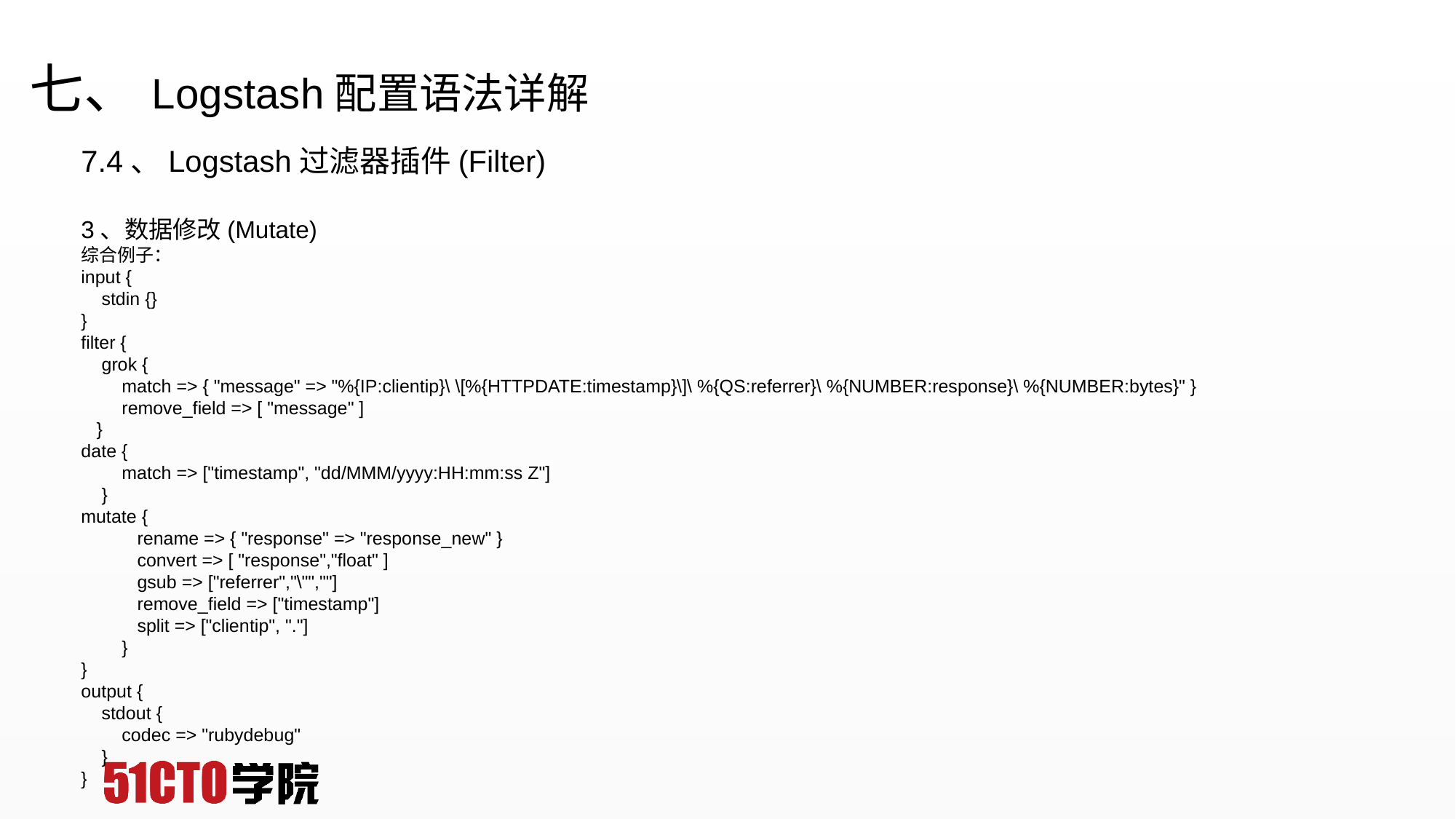

# 七、Logstash配置语法详解
7.4、Logstash过滤器插件(Filter)

3、数据修改(Mutate)
综合例子：
input {
    stdin {}
}
filter {
    grok {
        match => { "message" => "%{IP:clientip}\ \[%{HTTPDATE:timestamp}\]\ %{QS:referrer}\ %{NUMBER:response}\ %{NUMBER:bytes}" }
        remove_field => [ "message" ]
   }
date {
        match => ["timestamp", "dd/MMM/yyyy:HH:mm:ss Z"]
    }
mutate {
           rename => { "response" => "response_new" }
           convert => [ "response","float" ]
           gsub => ["referrer","\"",""]
           remove_field => ["timestamp"]
           split => ["clientip", "."]
        }
}
output {
    stdout {
        codec => "rubydebug"
    }
}